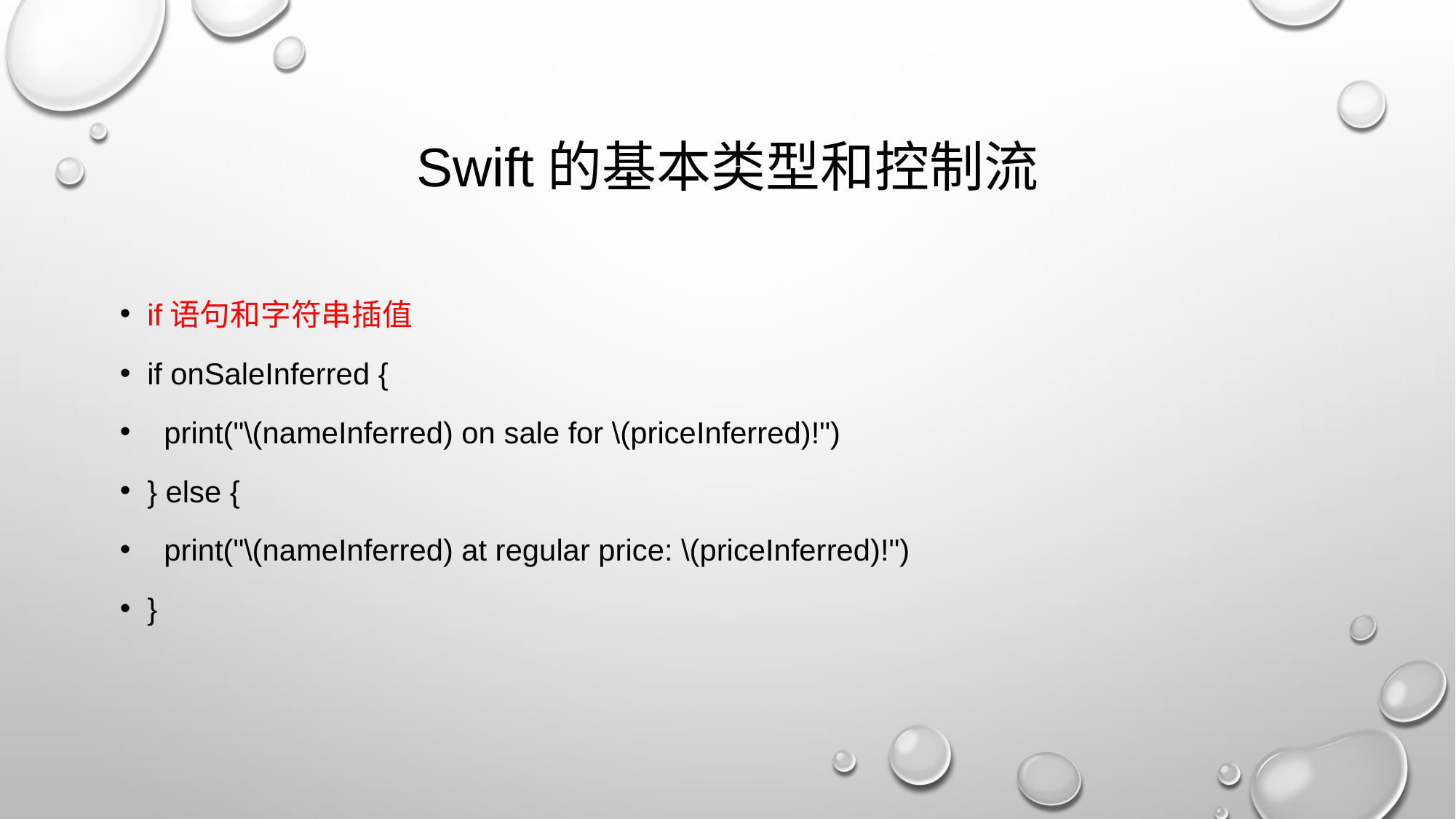

# Swift的基本类型和控制流
if语句和字符串插值
if onSaleInferred {
  print("\(nameInferred) on sale for \(priceInferred)!")
} else {
  print("\(nameInferred) at regular price: \(priceInferred)!")
}